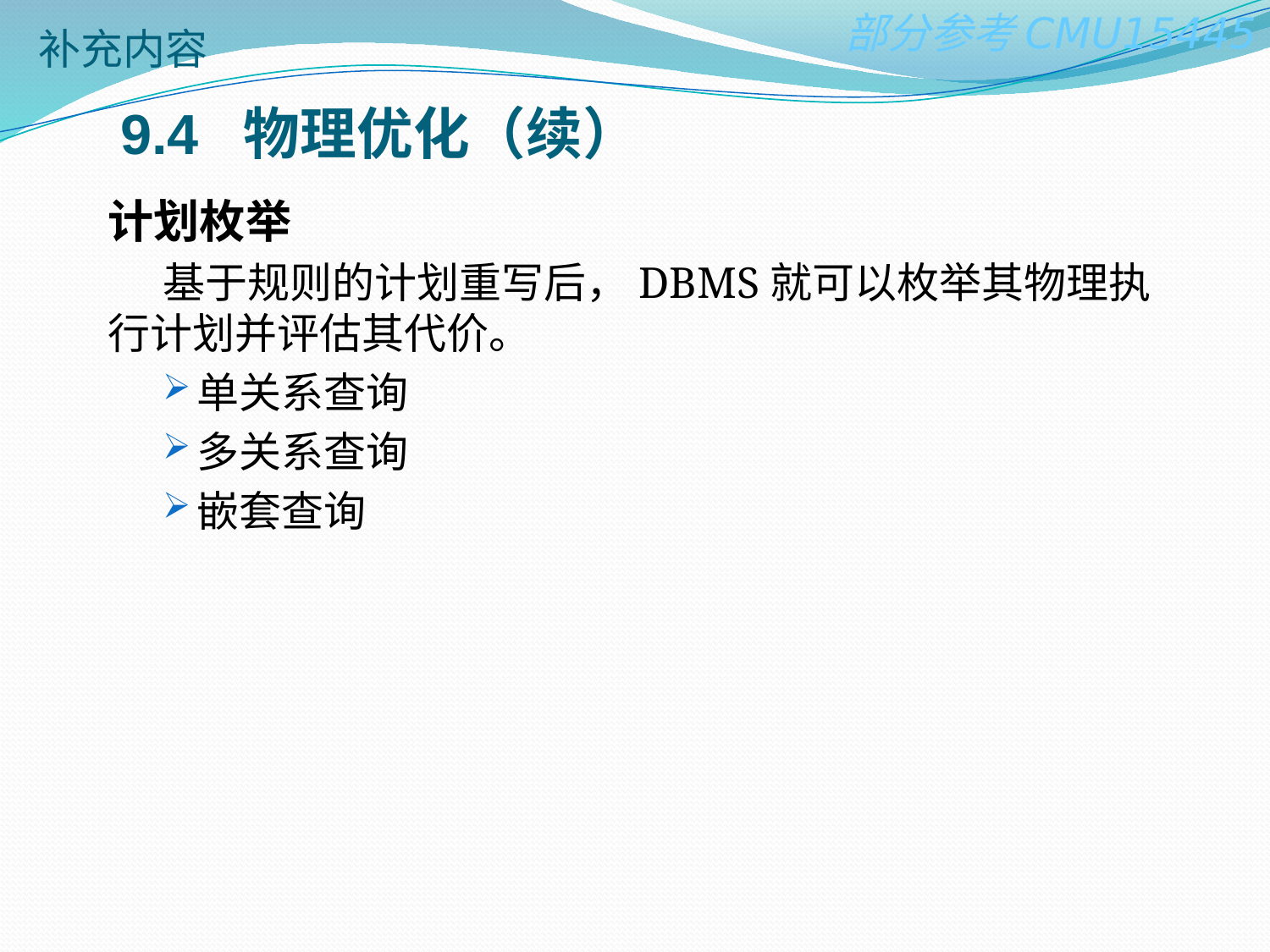

补充内容
9.4  物理优化（续）
计划枚举
基于规则的计划重写后，DBMS就可以枚举其物理执行计划并评估其代价。
单关系查询
多关系查询
嵌套查询